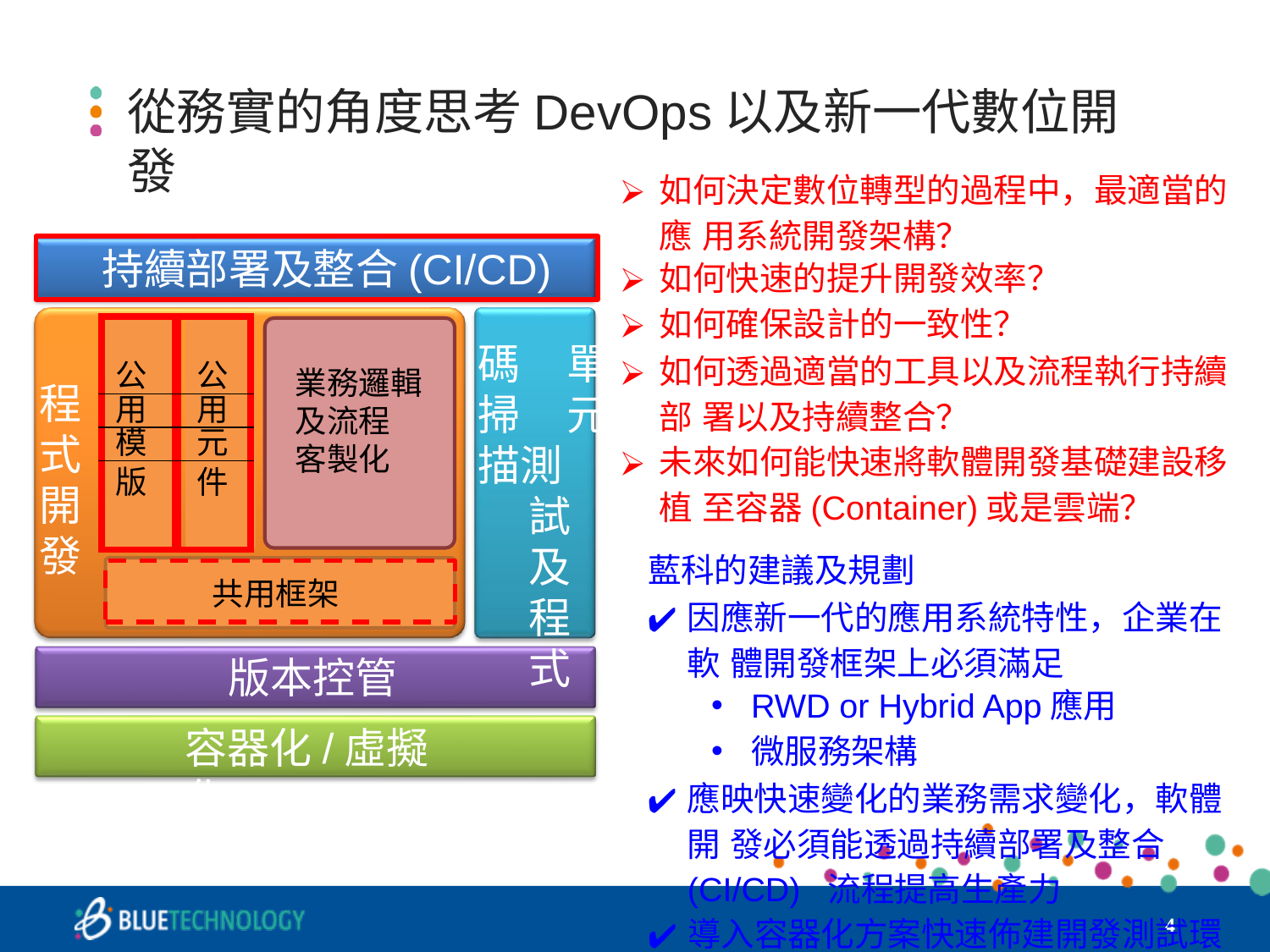

# 從務實的角度思考DevOps以及新一代數位開發
如何決定數位轉型的過程中，最適當的應 用系統開發架構？
如何快速的提升開發效率？
如何確保設計的一致性？
如何透過適當的工具以及流程執行持續部 署以及持續整合？
未來如何能快速將軟體開發基礎建設移植 至容器(Container)或是雲端？
藍科的建議及規劃
因應新一代的應用系統特性，企業在軟 體開發框架上必須滿足
RWD or Hybrid App應用
微服務架構
應映快速變化的業務需求變化，軟體開 發必須能透過持續部署及整合(CI/CD)  流程提高生產力
導入容器化方案快速佈建開發測試環境

持續部署及整合(CI/CD)
| 公 | 公 |
| --- | --- |
| 用 | 用 |
| 模 | 元 |
| 版 | 件 |

碼單 掃元 描測
試 及 程 式
業務邏輯 及流程 客製化
程 式 開 發

共用框架
版本控管
容器化/虛擬化
4